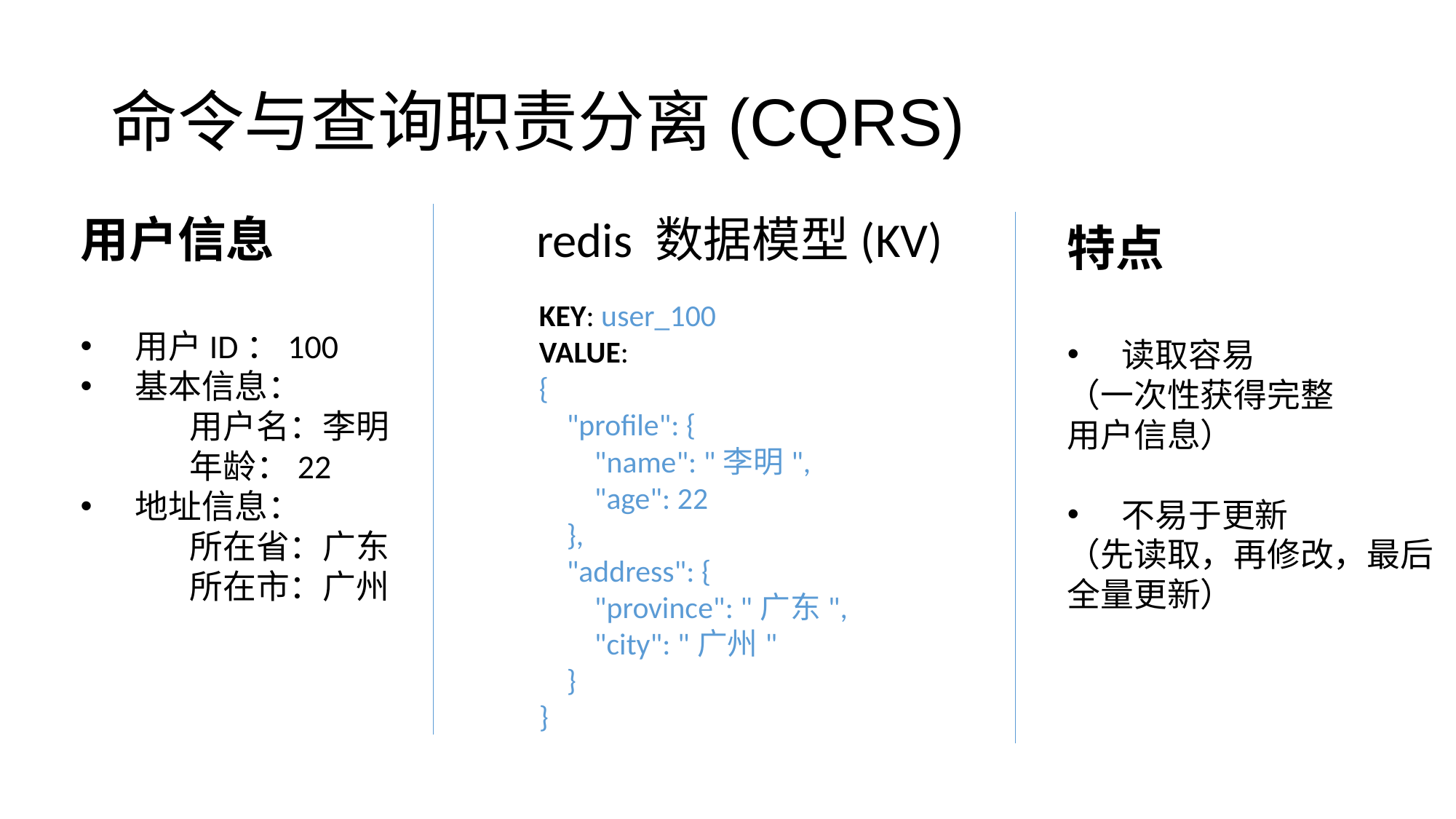

# 命令与查询职责分离(CQRS)
用户信息

用户ID：100
基本信息：
	用户名：李明
	年龄：22
地址信息：
	所在省：广东
	所在市：广州

redis 数据模型(KV)
特点

读取容易
（一次性获得完整
用户信息）

不易于更新
（先读取，再修改，最后
全量更新）
KEY: user_100
VALUE:
{
    "profile": {
        "name": "李明",
        "age": 22
    },
    "address": {
        "province": "广东",
        "city": "广州"
    }
}